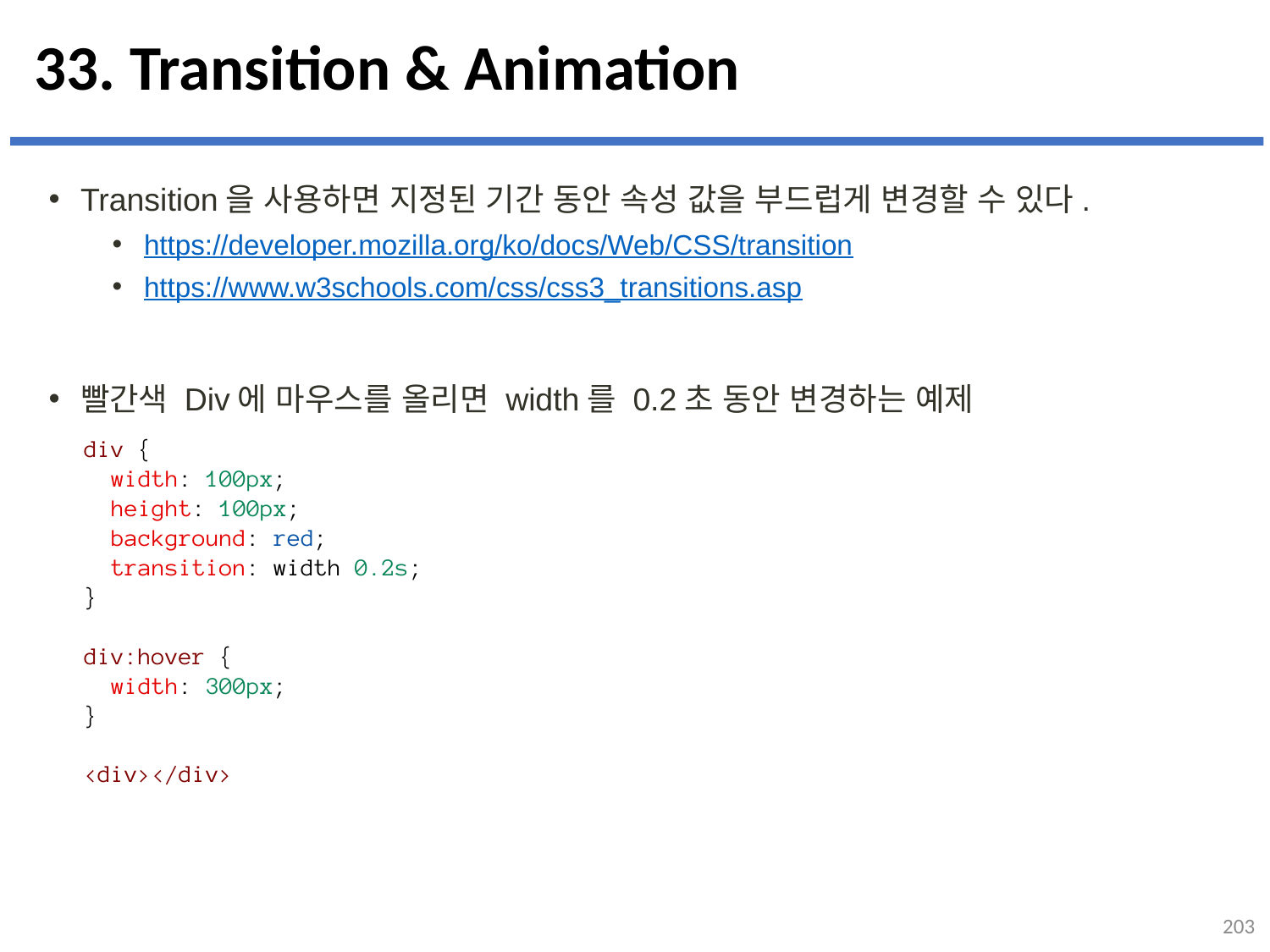

# 33. Transition & Animation
Transition을 사용하면 지정된 기간 동안 속성 값을 부드럽게 변경할 수 있다.
https://developer.mozilla.org/ko/docs/Web/CSS/transition
https://www.w3schools.com/css/css3_transitions.asp

빨간색 Div에 마우스를 올리면 width를 0.2초 동안 변경하는 예제
div {
  width: 100px;
  height: 100px;
  background: red;
  transition: width 0.2s;
}
div:hover {
  width: 300px;
}

<div></div>
203